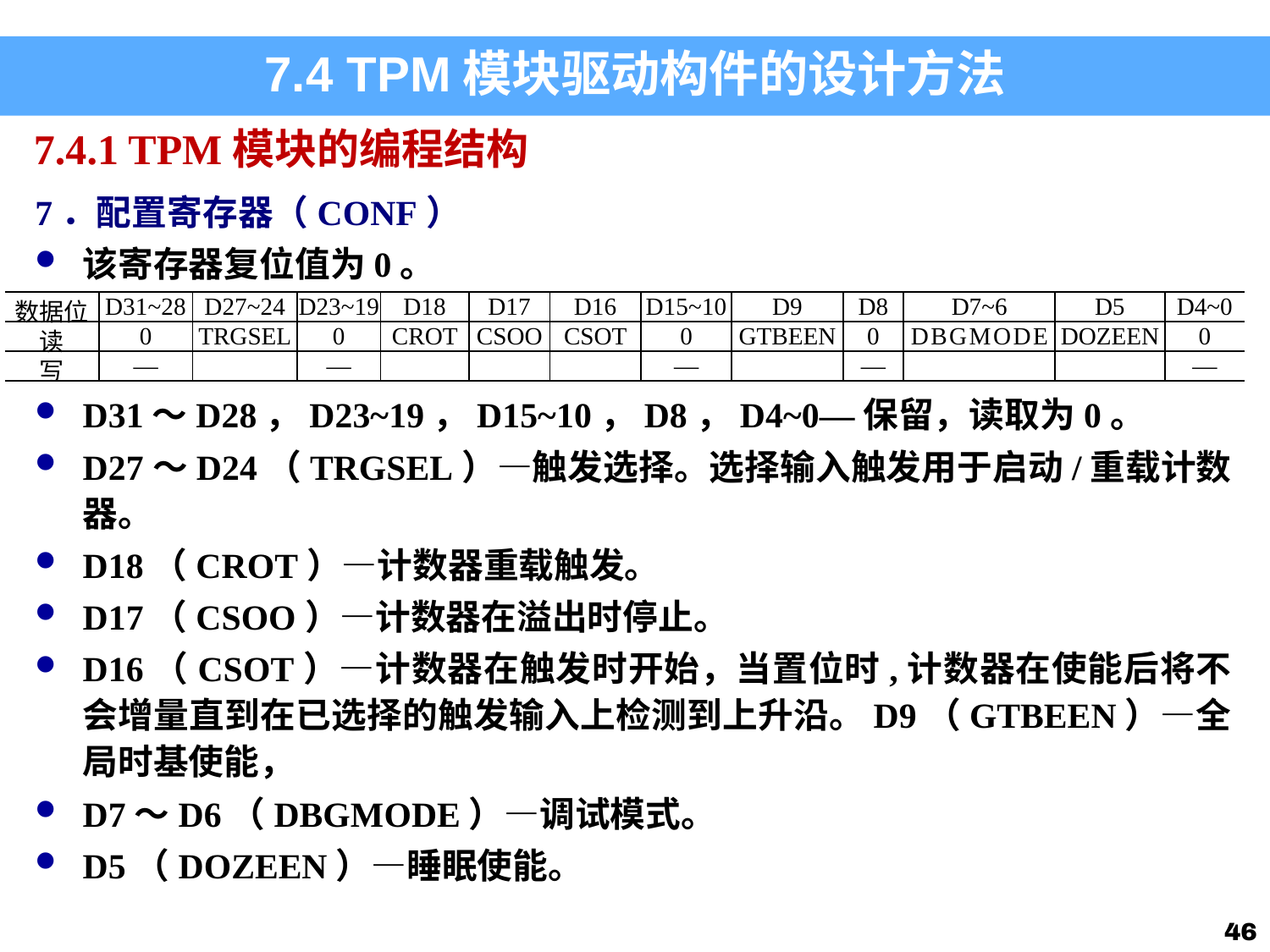

7.4 TPM模块驱动构件的设计方法
7.4.1 TPM模块的编程结构
7．配置寄存器（CONF）
该寄存器复位值为0。
| 数据位 | D31~28 | D27~24 | D23~19 | D18 | D17 | D16 | D15~10 | D9 | D8 | D7~6 | D5 | D4~0 |
| --- | --- | --- | --- | --- | --- | --- | --- | --- | --- | --- | --- | --- |
| 读 | 0 | TRGSEL | 0 | CROT | CSOO | CSOT | 0 | GTBEEN | 0 | DBGMODE | DOZEEN | 0 |
| 写 | — |  | — |  |  |  | — |  | — |  |  | — |
D31～D28，D23~19，D15~10，D8，D4~0—保留，读取为0。
D27～D24（TRGSEL）—触发选择。选择输入触发用于启动/重载计数器。
D18（CROT）—计数器重载触发。
D17（CSOO）—计数器在溢出时停止。
D16（CSOT）—计数器在触发时开始，当置位时,计数器在使能后将不会增量直到在已选择的触发输入上检测到上升沿。D9（GTBEEN）—全局时基使能，
D7～D6（DBGMODE）—调试模式。
D5（DOZEEN）—睡眠使能。
46